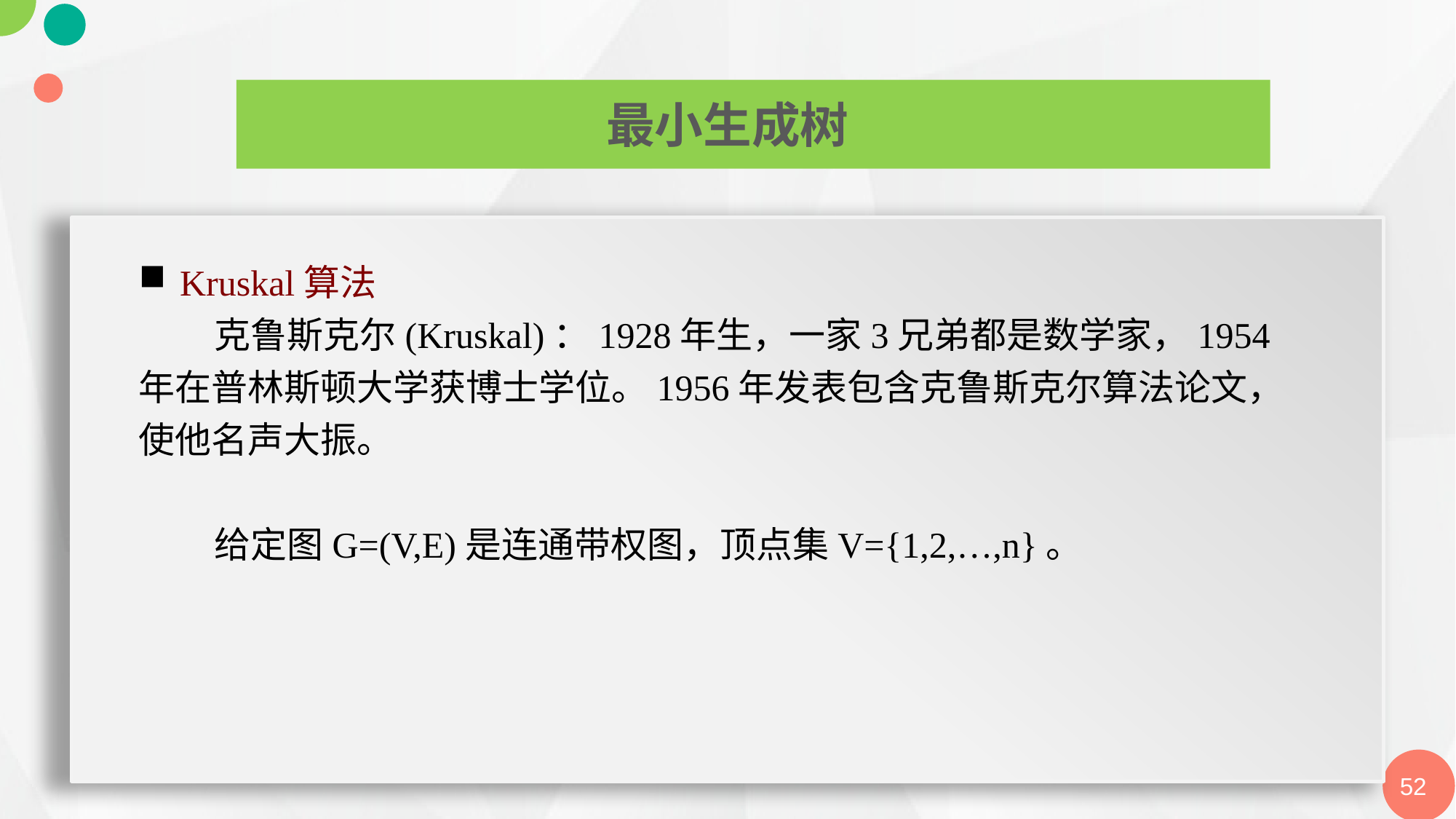

最小生成树
Kruskal算法
克鲁斯克尔(Kruskal)：1928年生，一家3兄弟都是数学家，1954年在普林斯顿大学获博士学位。1956年发表包含克鲁斯克尔算法论文，使他名声大振。

给定图G=(V,E)是连通带权图，顶点集V={1,2,…,n}。